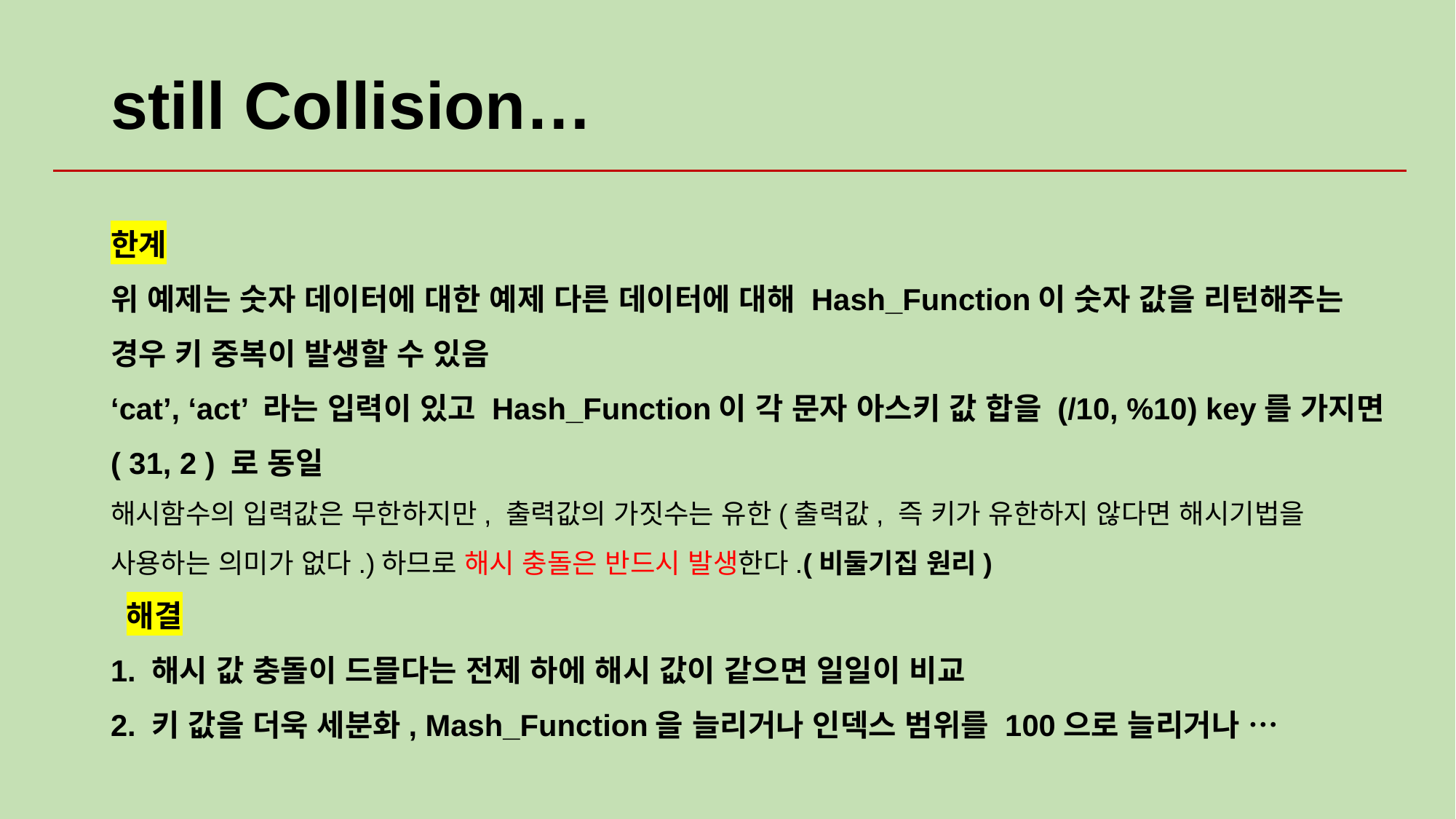

# still Collision…
한계
위 예제는 숫자 데이터에 대한 예제 다른 데이터에 대해 Hash_Function이 숫자 값을 리턴해주는 경우 키 중복이 발생할 수 있음
‘cat’, ‘act’ 라는 입력이 있고 Hash_Function이 각 문자 아스키 값 합을 (/10, %10) key를 가지면 ( 31, 2 ) 로 동일
해시함수의 입력값은 무한하지만, 출력값의 가짓수는 유한(출력값, 즉 키가 유한하지 않다면 해시기법을 사용하는 의미가 없다.)하므로 해시 충돌은 반드시 발생한다.(비둘기집 원리)
 해결
1. 해시 값 충돌이 드믈다는 전제 하에 해시 값이 같으면 일일이 비교
2. 키 값을 더욱 세분화, Mash_Function을 늘리거나 인덱스 범위를 100으로 늘리거나 …